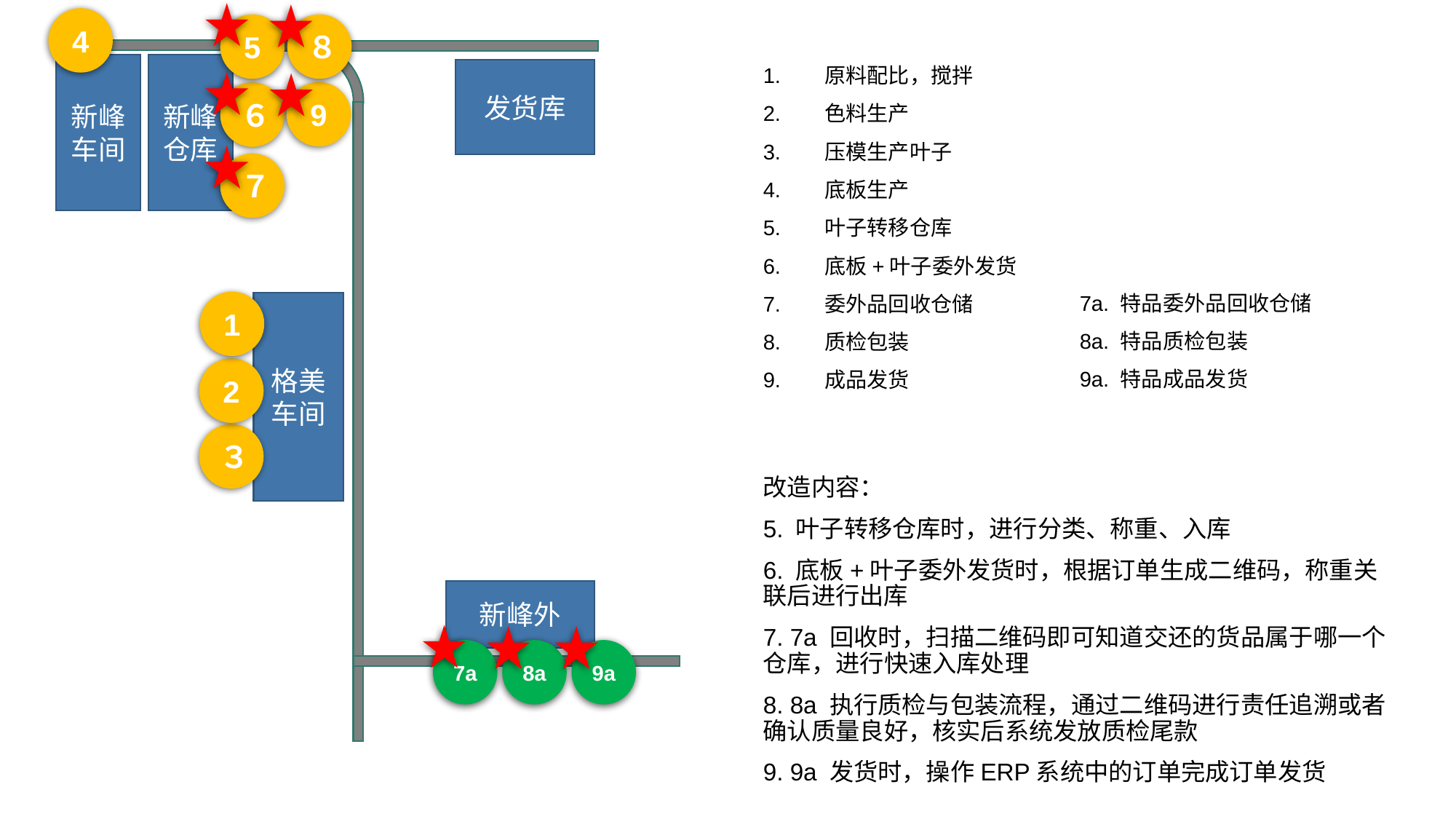

4
5
８

新峰车间
新峰仓库
发货库
原料配比，搅拌
色料生产
压模生产叶子
底板生产
叶子转移仓库
底板+叶子委外发货
委外品回收仓储
质检包装
成品发货

9
６

７
7a. 特品委外品回收仓储
8a. 特品质检包装
9a. 特品成品发货
1
格美
车间
2
３
改造内容：
5. 叶子转移仓库时，进行分类、称重、入库
6. 底板+叶子委外发货时，根据订单生成二维码，称重关联后进行出库
7. 7a 回收时，扫描二维码即可知道交还的货品属于哪一个仓库，进行快速入库处理
8. 8a 执行质检与包装流程，通过二维码进行责任追溯或者确认质量良好，核实后系统发放质检尾款
9. 9a 发货时，操作ERP系统中的订单完成订单发货
新峰外

7a
8a
9a